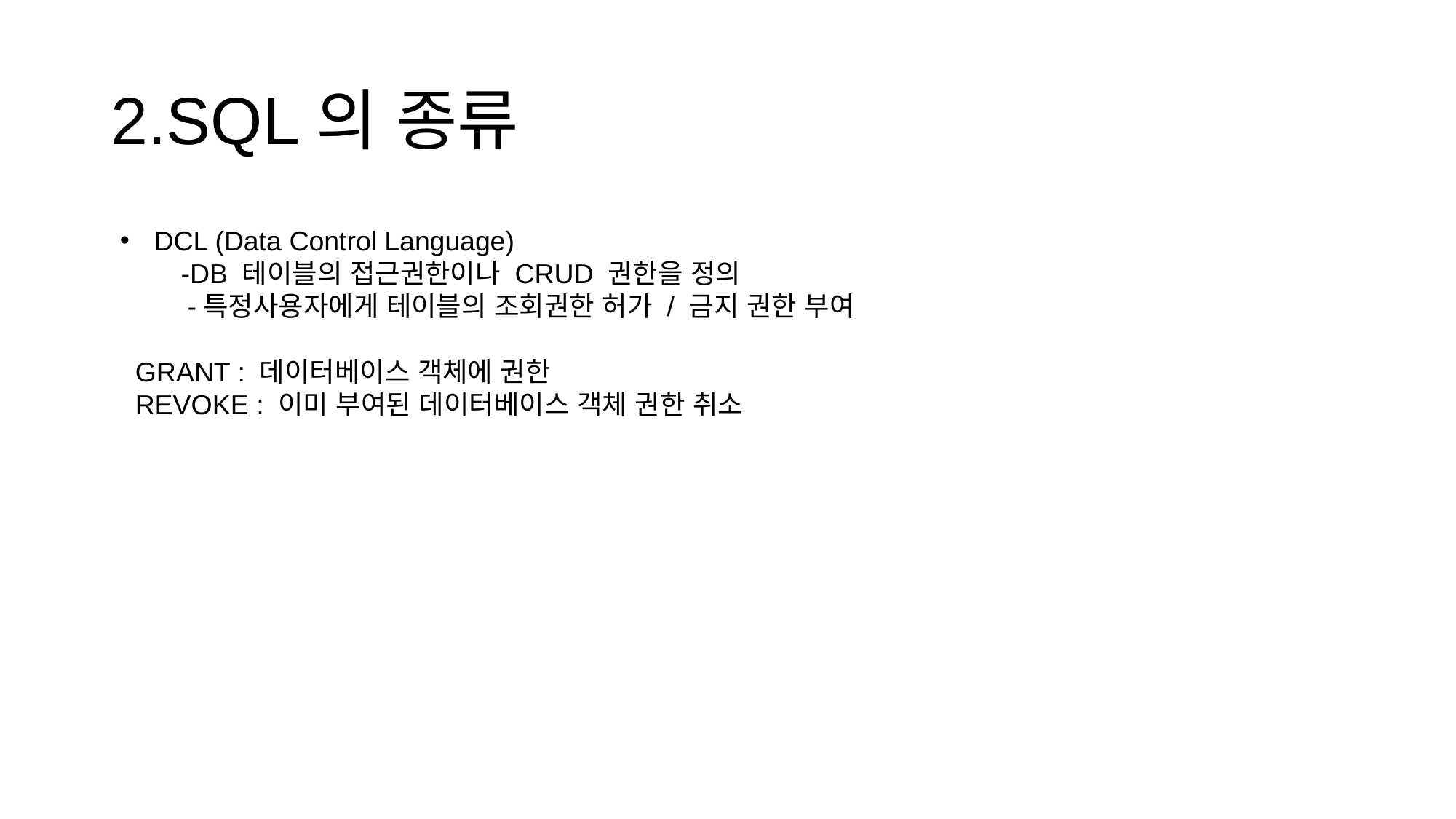

# 2.SQL의 종류

DCL (Data Control Language)
        -DB 테이블의 접근권한이나 CRUD 권한을 정의
        -특정사용자에게 테이블의 조회권한 허가 / 금지 권한 부여

  GRANT : 데이터베이스 객체에 권한
  REVOKE : 이미 부여된 데이터베이스 객체 권한 취소